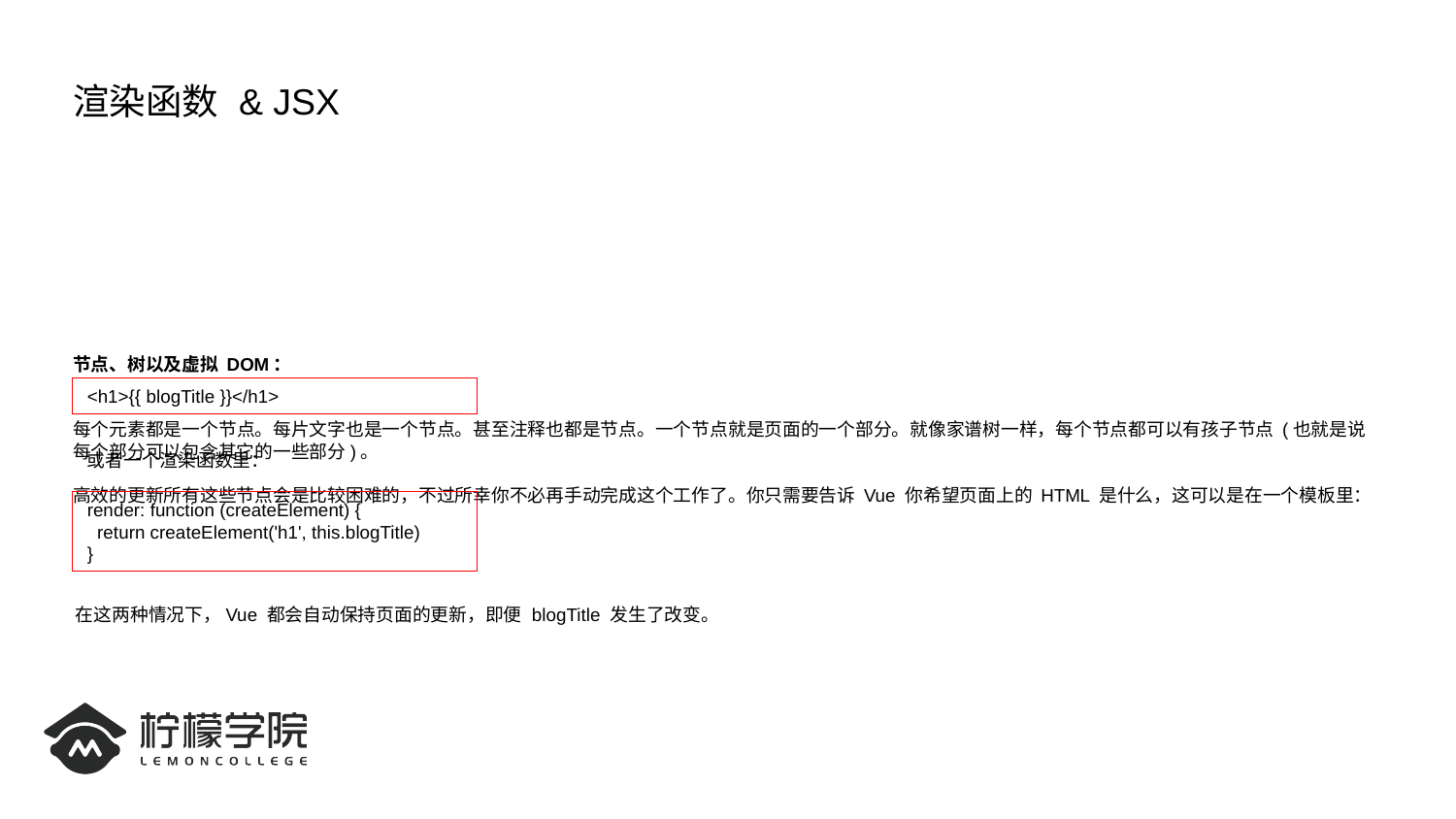

# 渲染函数 & JSX
节点、树以及虚拟 DOM：

每个元素都是一个节点。每片文字也是一个节点。甚至注释也都是节点。一个节点就是页面的一个部分。就像家谱树一样，每个节点都可以有孩子节点 (也就是说每个部分可以包含其它的一些部分)。

高效的更新所有这些节点会是比较困难的，不过所幸你不必再手动完成这个工作了。你只需要告诉 Vue 你希望页面上的 HTML 是什么，这可以是在一个模板里：
<h1>{{ blogTitle }}</h1>
或者一个渲染函数里：
render: function (createElement) {
  return createElement('h1', this.blogTitle)
}
在这两种情况下，Vue 都会自动保持页面的更新，即便 blogTitle 发生了改变。